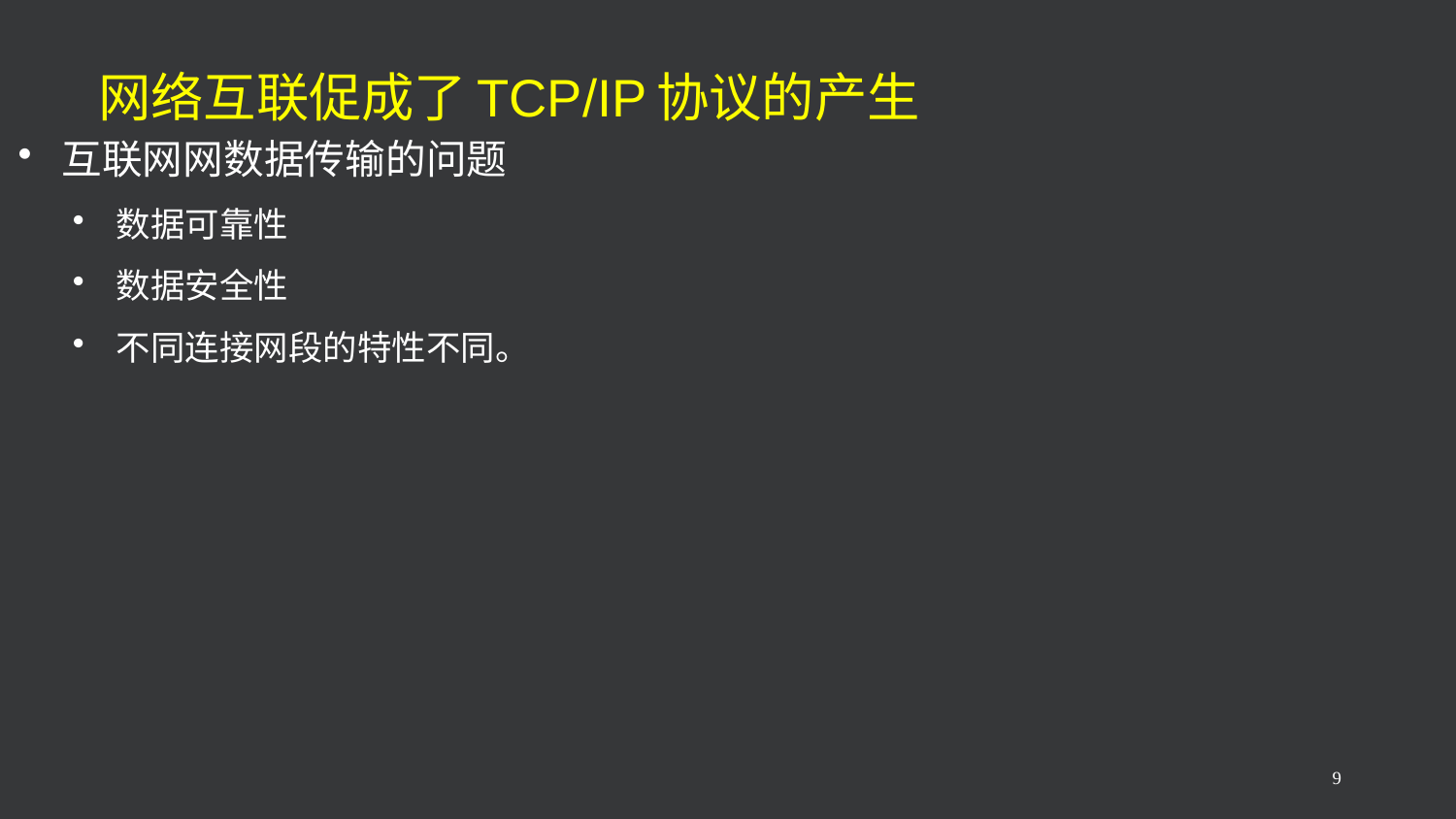

# 网络互联促成了TCP/IP协议的产生
互联网网数据传输的问题
数据可靠性
数据安全性
不同连接网段的特性不同。

9